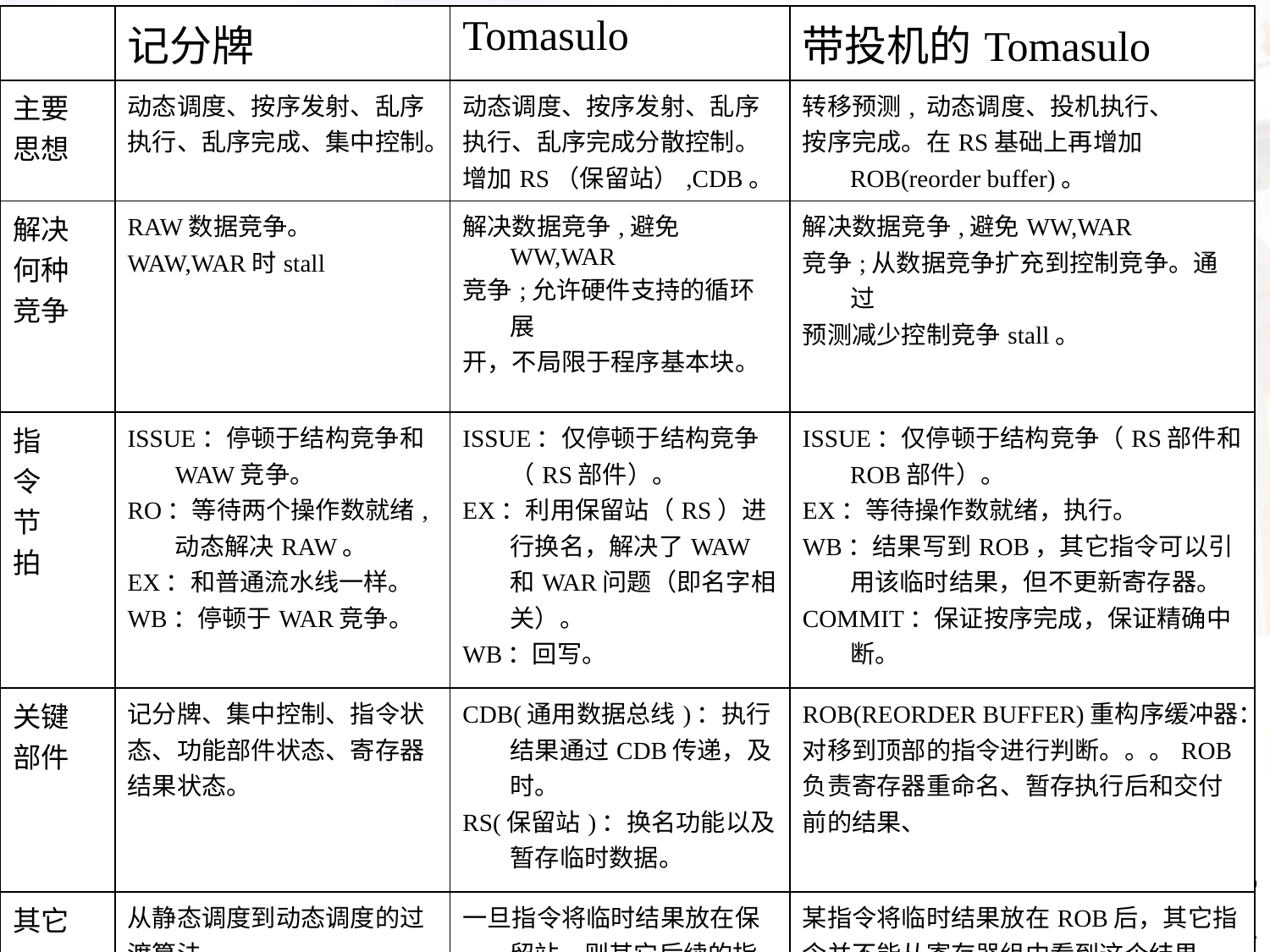

|  | 记分牌 | Tomasulo | 带投机的Tomasulo |
| --- | --- | --- | --- |
| 主要 思想 | 动态调度、按序发射、乱序 执行、乱序完成、集中控制。 | 动态调度、按序发射、乱序 执行、乱序完成分散控制。 增加RS（保留站）,CDB。 | 转移预测, 动态调度、投机执行、 按序完成。在RS基础上再增加ROB(reorder buffer)。 |
| 解决 何种 竞争 | RAW数据竞争。 WAW,WAR时stall | 解决数据竞争,避免WW,WAR 竞争;允许硬件支持的循环展 开，不局限于程序基本块。 | 解决数据竞争,避免WW,WAR 竞争;从数据竞争扩充到控制竞争。通过 预测减少控制竞争stall。 |
| 指 令 节 拍 | ISSUE：停顿于结构竞争和WAW竞争。 RO：等待两个操作数就绪,动态解决RAW。 EX：和普通流水线一样。 WB：停顿于WAR竞争。 | ISSUE：仅停顿于结构竞争（RS部件）。 EX：利用保留站（RS）进行换名，解决了WAW和WAR问题（即名字相关）。 WB：回写。 | ISSUE：仅停顿于结构竞争（RS部件和ROB部件）。 EX：等待操作数就绪，执行。 WB：结果写到ROB，其它指令可以引用该临时结果，但不更新寄存器。 COMMIT：保证按序完成，保证精确中断。 |
| 关键 部件 | 记分牌、集中控制、指令状 态、功能部件状态、寄存器 结果状态。 | CDB(通用数据总线)：执行结果通过CDB传递，及时。 RS(保留站)：换名功能以及暂存临时数据。 | ROB(REORDER BUFFER)重构序缓冲器： 对移到顶部的指令进行判断。。。ROB 负责寄存器重命名、暂存执行后和交付 前的结果、 |
| 其它 | 从静态调度到动态调度的过 渡算法。 | 一旦指令将临时结果放在保留站，则其它后续的指令都能立即在寄存器组中看见这个结果。 | 某指令将临时结果放在ROB后，其它指 令并不能从寄存器组中看到这个结果 （也就是说，寄存器组的值并没有更 新），而是等待该指令提交（commit） 后，寄存器组才更新。 |
#